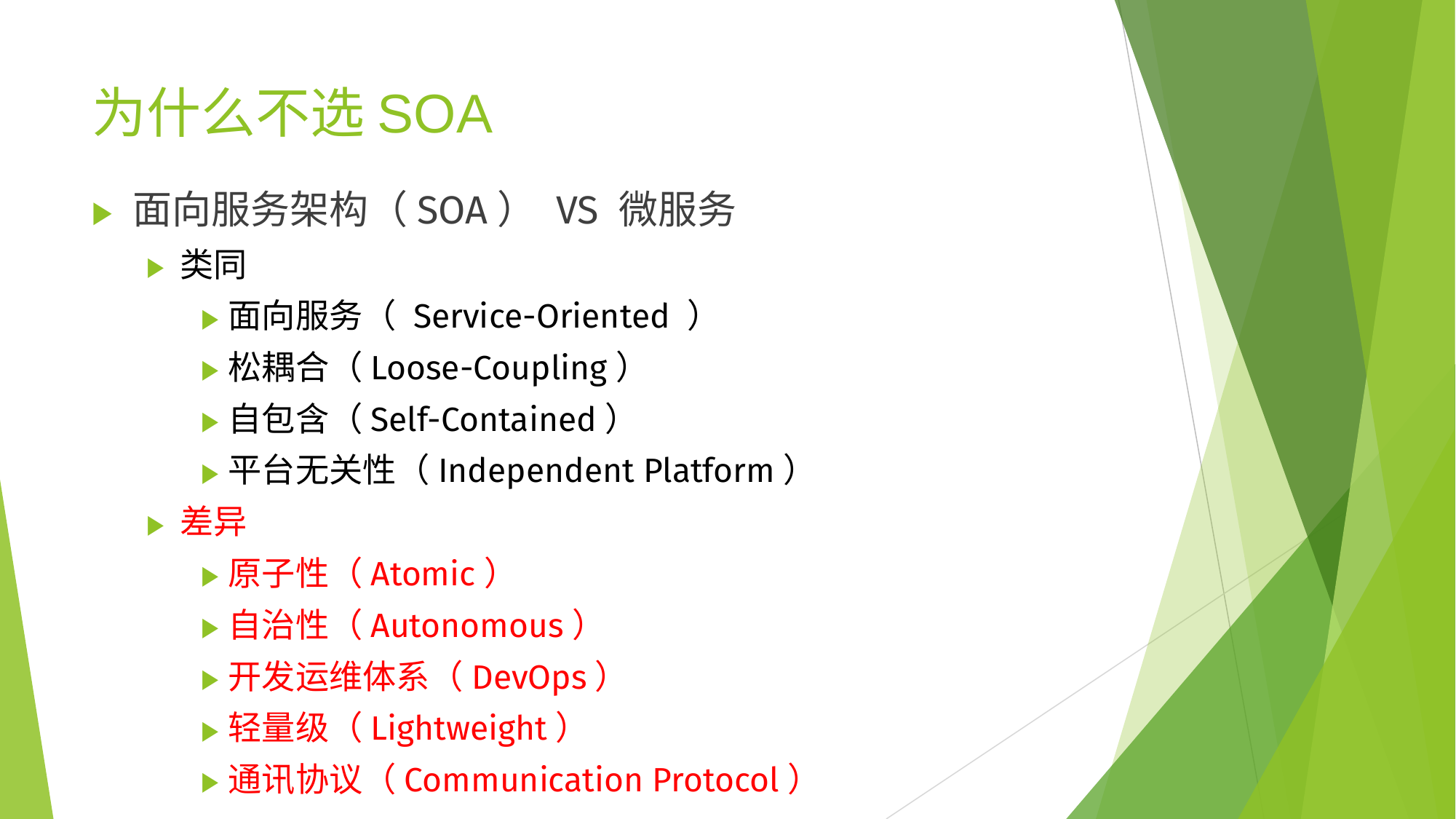

# 为什么不选SOA
面向服务架构（SOA） VS 微服务
类同
面向服务（ Service-Oriented ）
松耦合（Loose-Coupling）
自包含（Self-Contained）
平台无关性（Independent Platform）
差异
原子性（Atomic）
自治性（Autonomous）
开发运维体系（DevOps）
轻量级（Lightweight）
通讯协议（Communication Protocol）